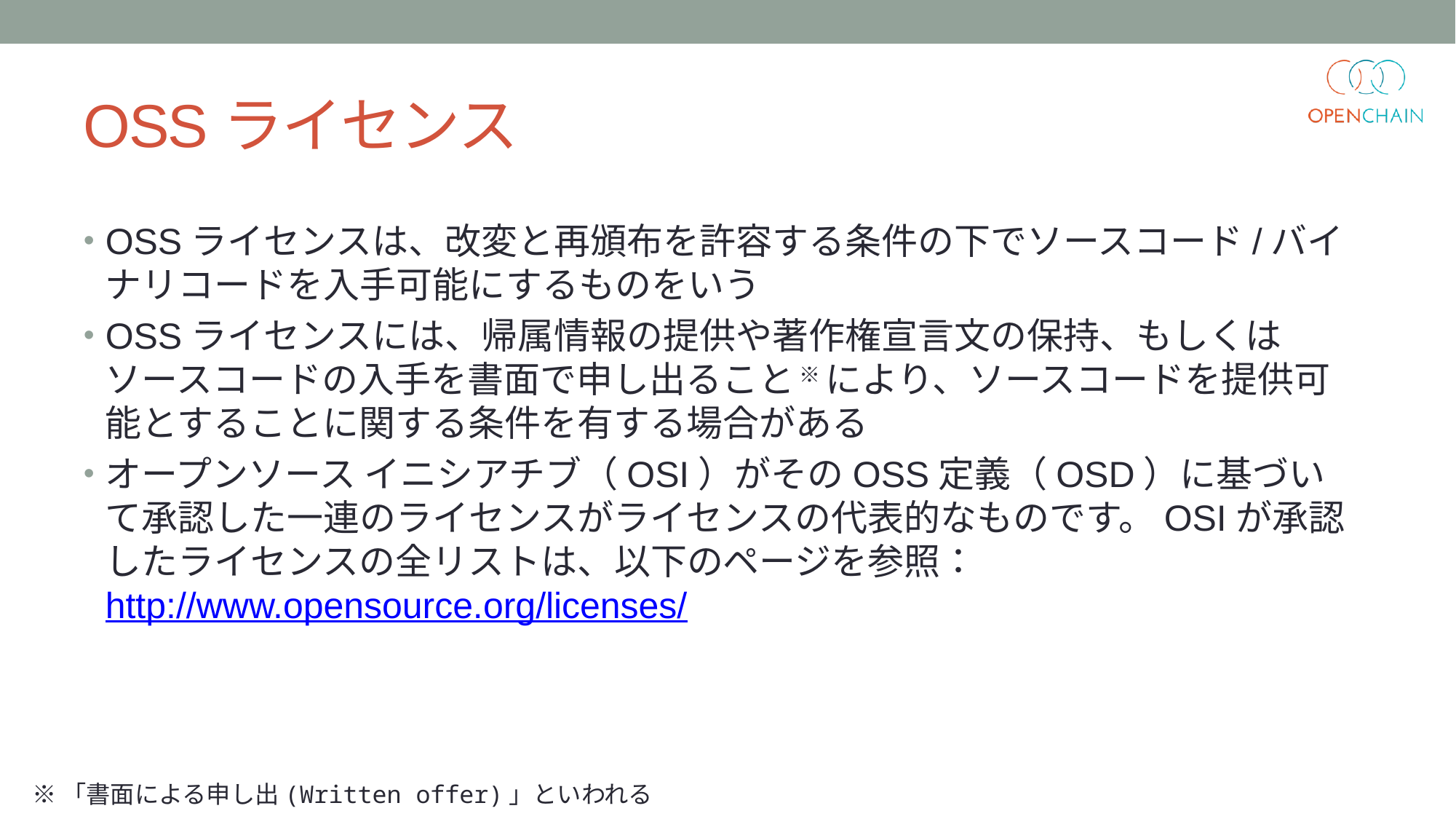

# OSSライセンス
OSSライセンスは、改変と再頒布を許容する条件の下でソースコード/バイナリコードを入手可能にするものをいう
OSSライセンスには、帰属情報の提供や著作権宣言文の保持、もしくはソースコードの入手を書面で申し出ること ※ により、ソースコードを提供可能とすることに関する条件を有する場合がある
オープンソース イニシアチブ（OSI）がそのOSS定義（OSD）に基づいて承認した一連のライセンスがライセンスの代表的なものです。OSIが承認したライセンスの全リストは、以下のページを参照：
http://www.opensource.org/licenses/

※「書面による申し出(Written offer)」といわれる